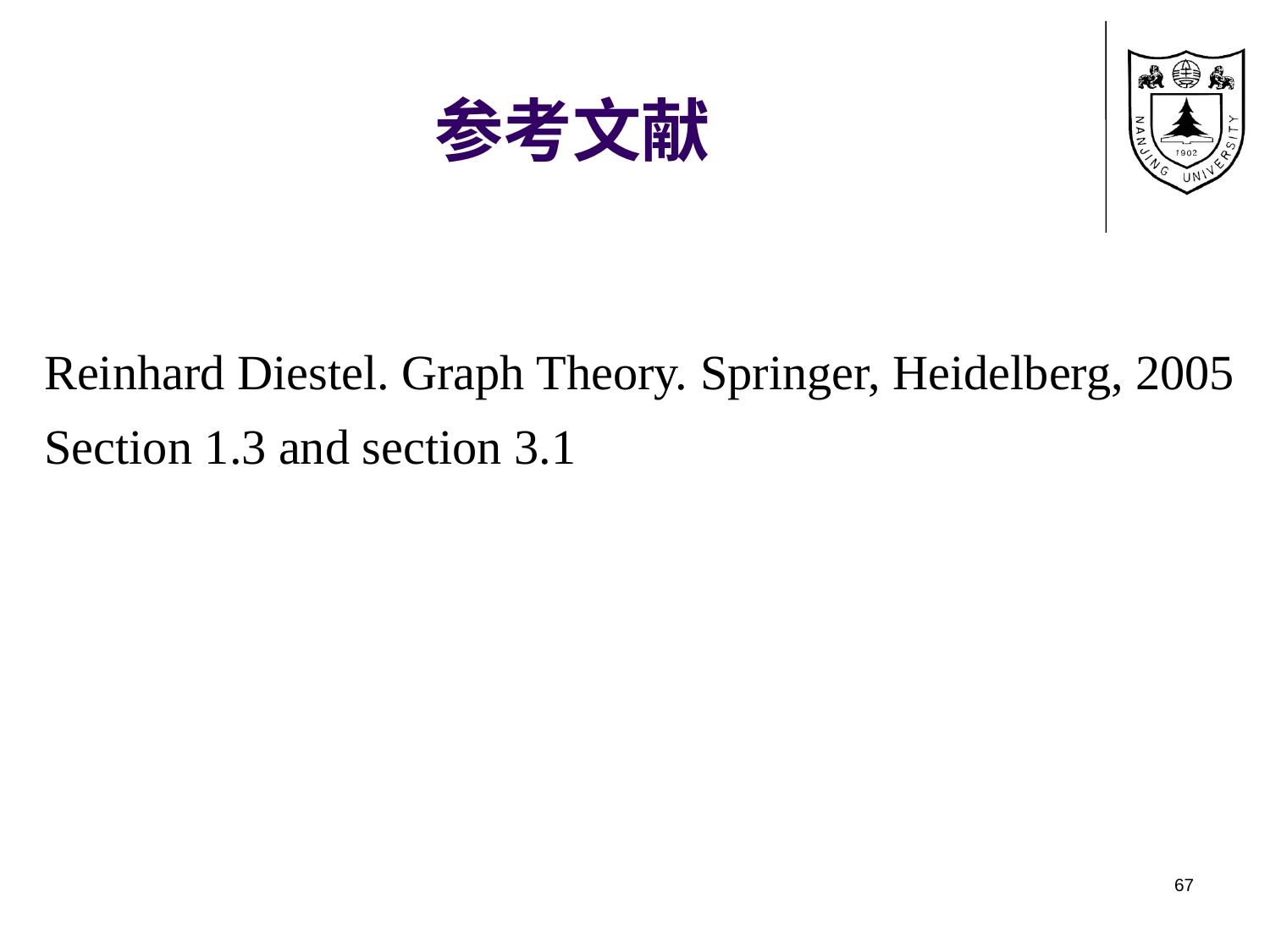

参考文献
Reinhard Diestel. Graph Theory. Springer, Heidelberg, 2005
Section 1.3 and section 3.1
67